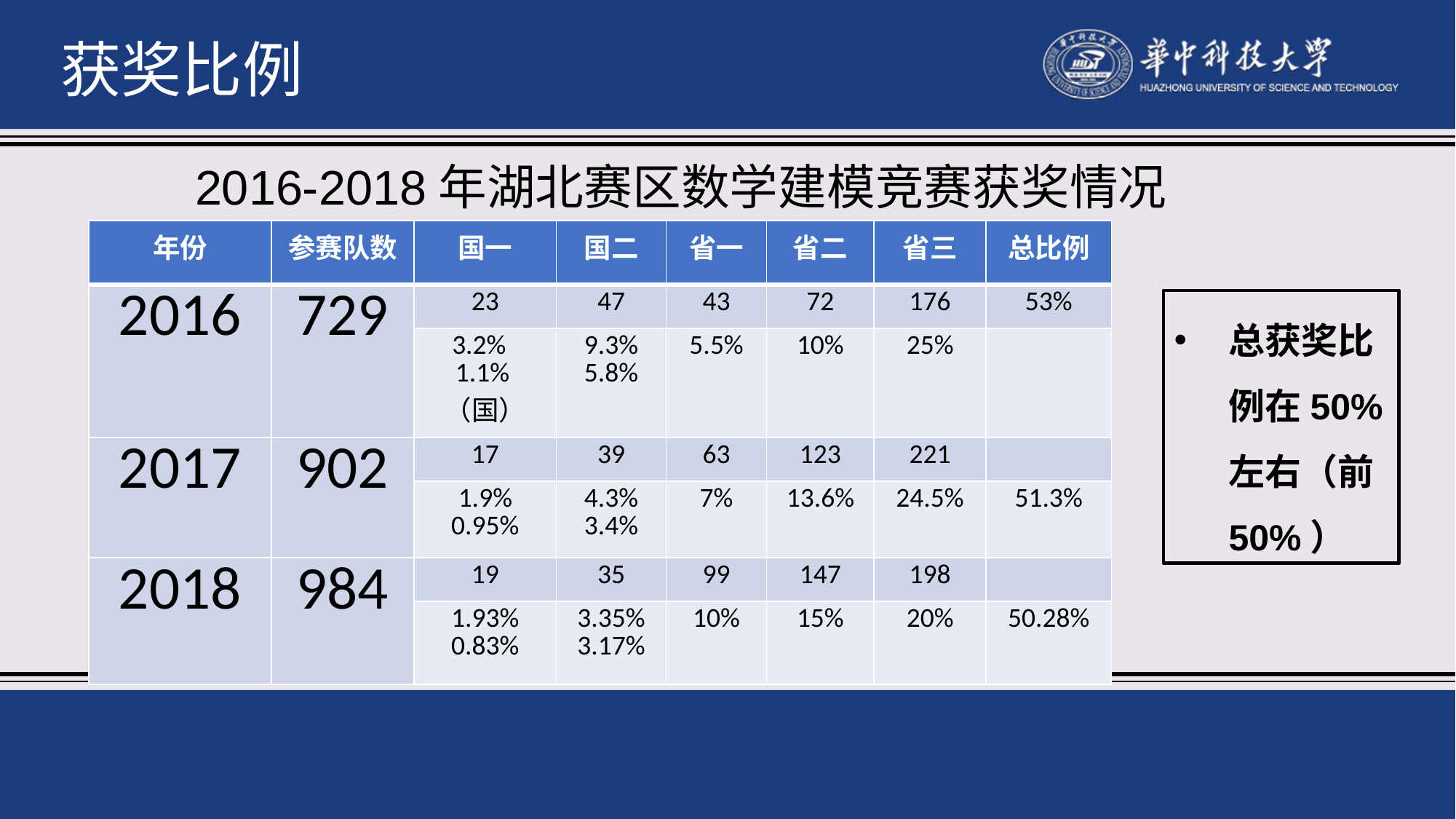

获奖比例
2016-2018年湖北赛区数学建模竞赛获奖情况
| 年份 | 参赛队数 | 国一 | 国二 | 省一 | 省二 | 省三 | 总比例 |
| --- | --- | --- | --- | --- | --- | --- | --- |
| 2016 | 729 | 23 | 47 | 43 | 72 | 176 | 53% |
|  |  | 3.2% 1.1%（国） | 9.3% 5.8% | 5.5% | 10% | 25% |  |
| 2017 | 902 | 17 | 39 | 63 | 123 | 221 |  |
|  |  | 1.9% 0.95% | 4.3% 3.4% | 7% | 13.6% | 24.5% | 51.3% |
| 2018 | 984 | 19 | 35 | 99 | 147 | 198 |  |
|  |  | 1.93% 0.83% | 3.35% 3.17% | 10% | 15% | 20% | 50.28% |
总获奖比例在50%左右（前50%）